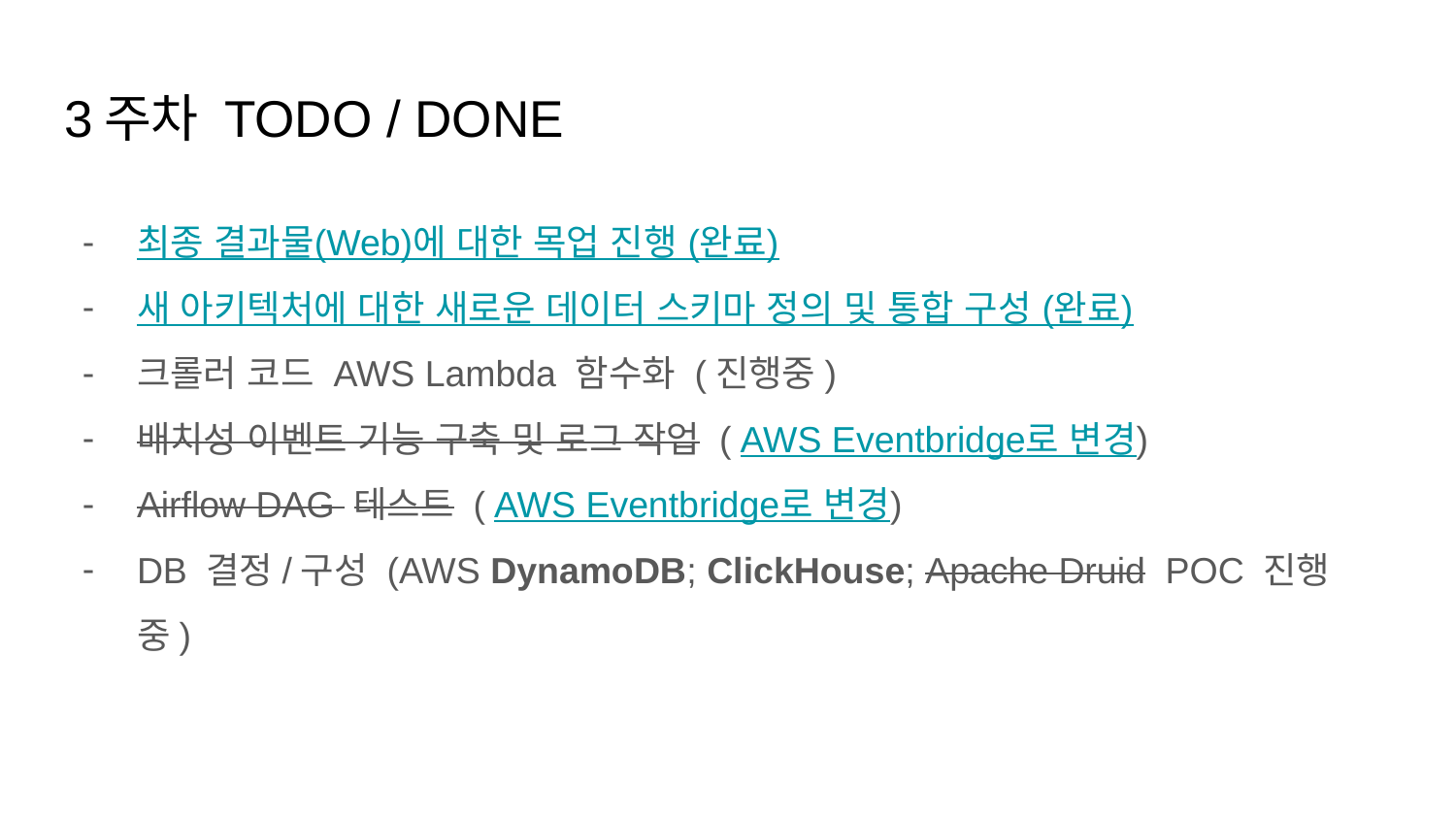

# 3주차 TODO / DONE
최종 결과물(Web)에 대한 목업 진행 (완료)
새 아키텍처에 대한 새로운 데이터 스키마 정의 및 통합 구성 (완료)
크롤러 코드 AWS Lambda 함수화 (진행중)
배치성 이벤트 기능 구축 및 로그 작업 (AWS Eventbridge로 변경)
Airflow DAG 테스트 (AWS Eventbridge로 변경)
DB 결정/구성 (AWS DynamoDB; ClickHouse; Apache Druid  POC 진행 중)